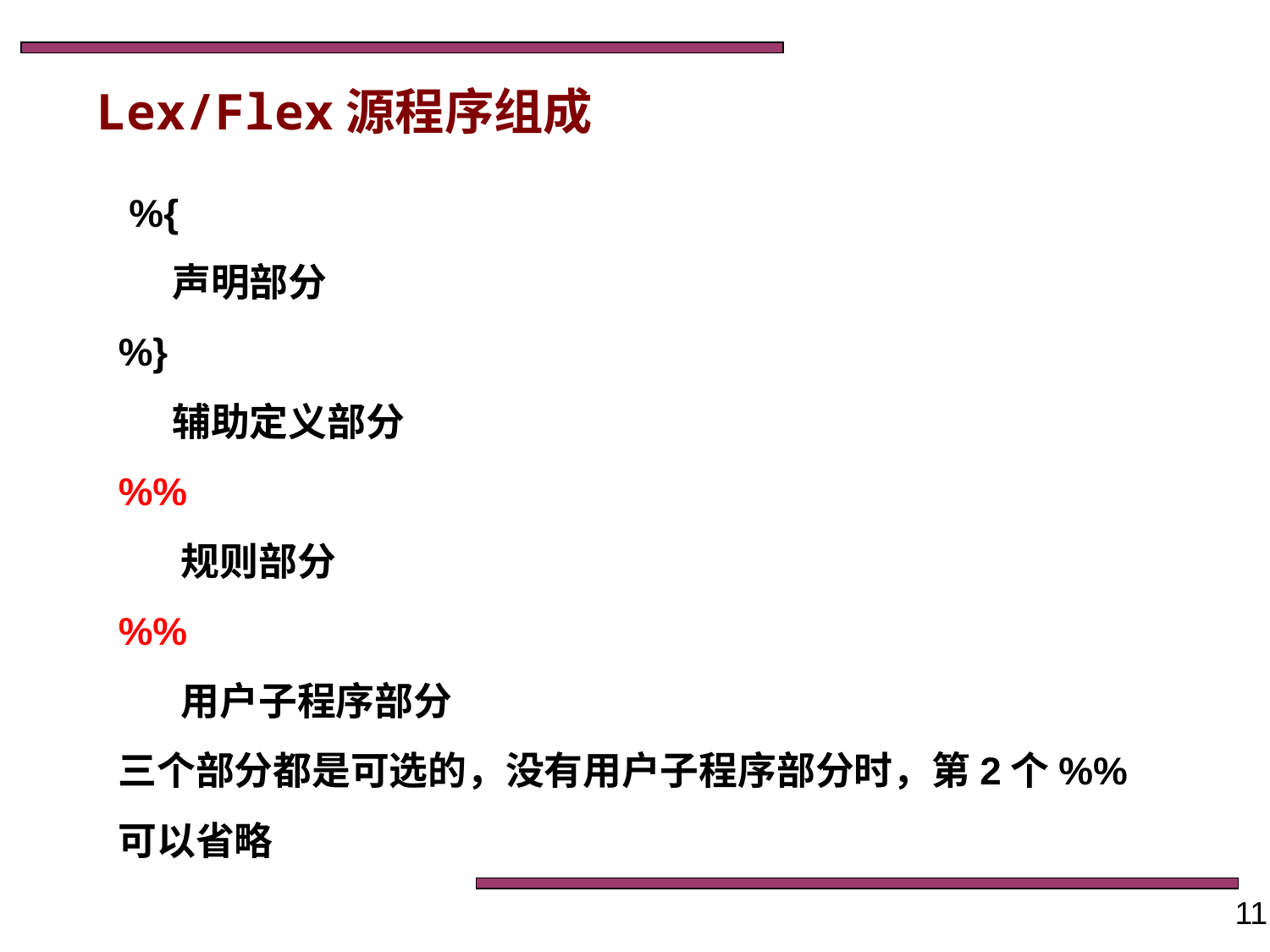

Lex/Flex源程序组成

 %{
     声明部分
%}
     辅助定义部分
%%
      规则部分
%%
      用户子程序部分
三个部分都是可选的，没有用户子程序部分时，第2个%%可以省略
11